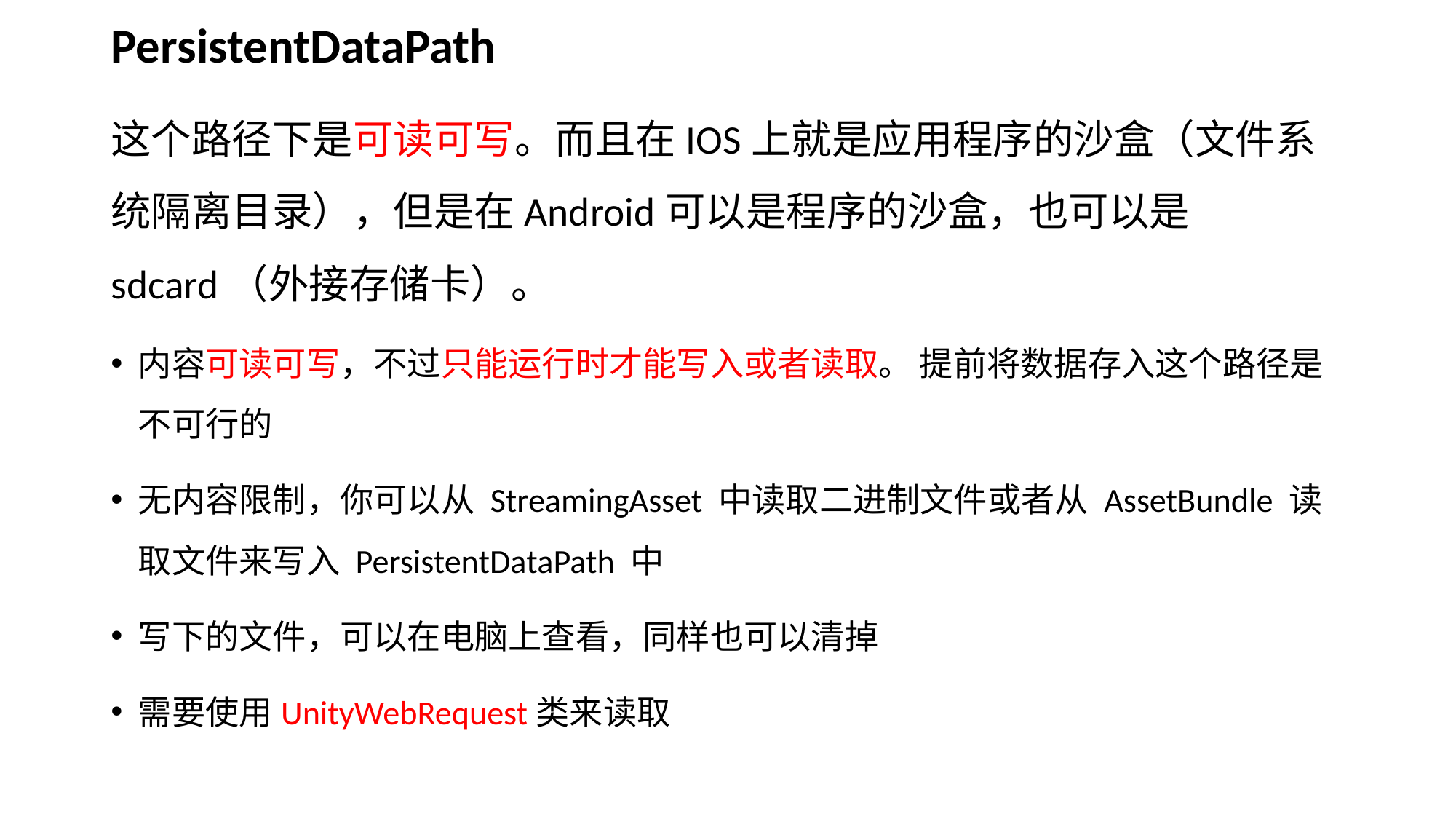

PersistentDataPath
这个路径下是可读可写。而且在IOS上就是应用程序的沙盒（文件系统隔离目录），但是在Android可以是程序的沙盒，也可以是sdcard（外接存储卡）。
内容可读可写，不过只能运行时才能写入或者读取。 提前将数据存入这个路径是不可行的
无内容限制，你可以从 StreamingAsset 中读取二进制文件或者从 AssetBundle 读取文件来写入 PersistentDataPath 中
写下的文件，可以在电脑上查看，同样也可以清掉
需要使用UnityWebRequest类来读取